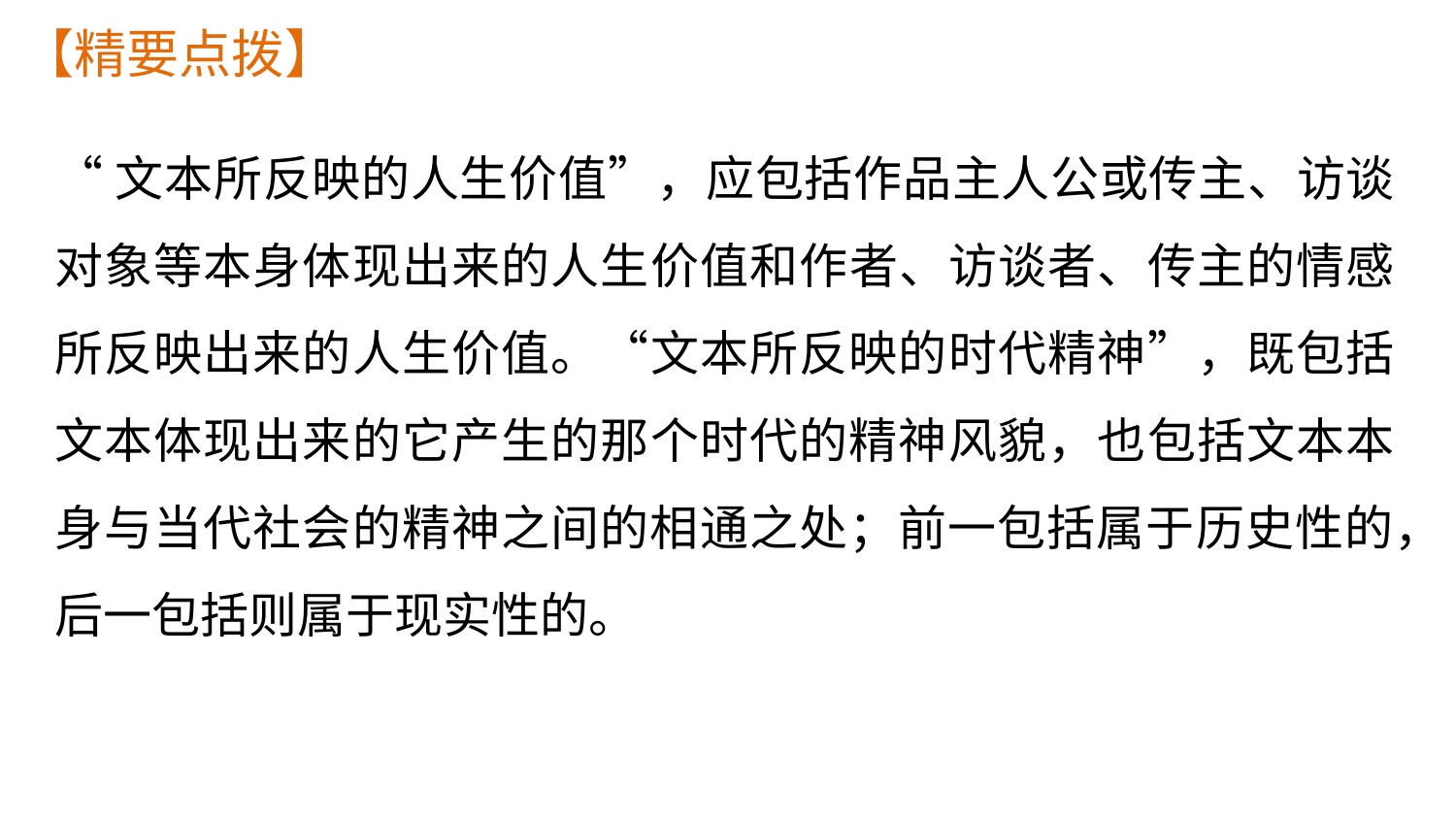

【精要点拨】
“文本所反映的人生价值”，应包括作品主人公或传主、访谈对象等本身体现出来的人生价值和作者、访谈者、传主的情感所反映出来的人生价值。“文本所反映的时代精神”，既包括文本体现出来的它产生的那个时代的精神风貌，也包括文本本身与当代社会的精神之间的相通之处；前一包括属于历史性的，后一包括则属于现实性的。